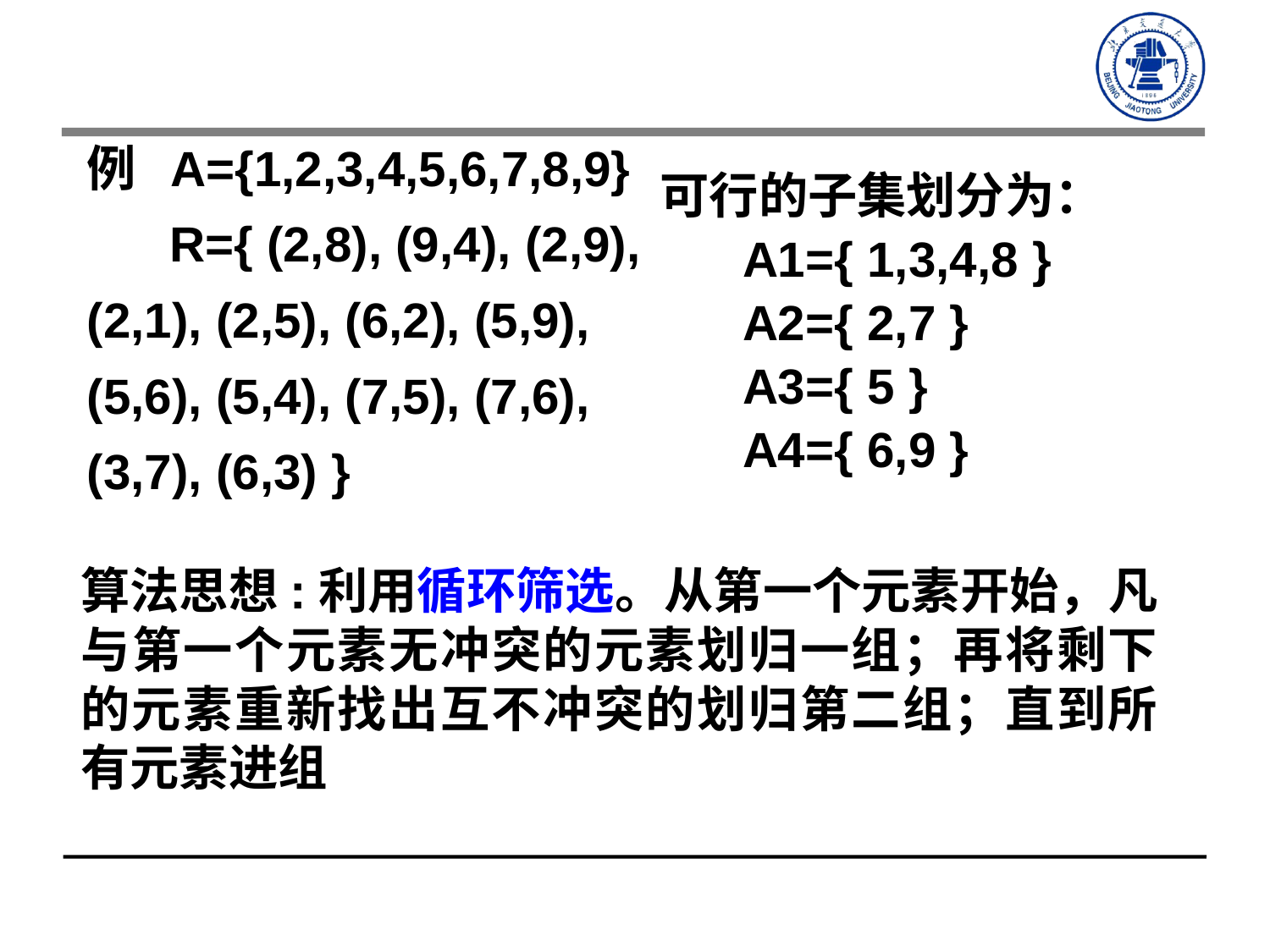

例  A={1,2,3,4,5,6,7,8,9}
      R={ (2,8), (9,4), (2,9), (2,1), (2,5), (6,2), (5,9), (5,6), (5,4), (7,5), (7,6), (3,7), (6,3) }
可行的子集划分为：
      A1={ 1,3,4,8 }
      A2={ 2,7 }
      A3={ 5 }
      A4={ 6,9 }
算法思想:利用循环筛选。从第一个元素开始，凡与第一个元素无冲突的元素划归一组；再将剩下的元素重新找出互不冲突的划归第二组；直到所有元素进组